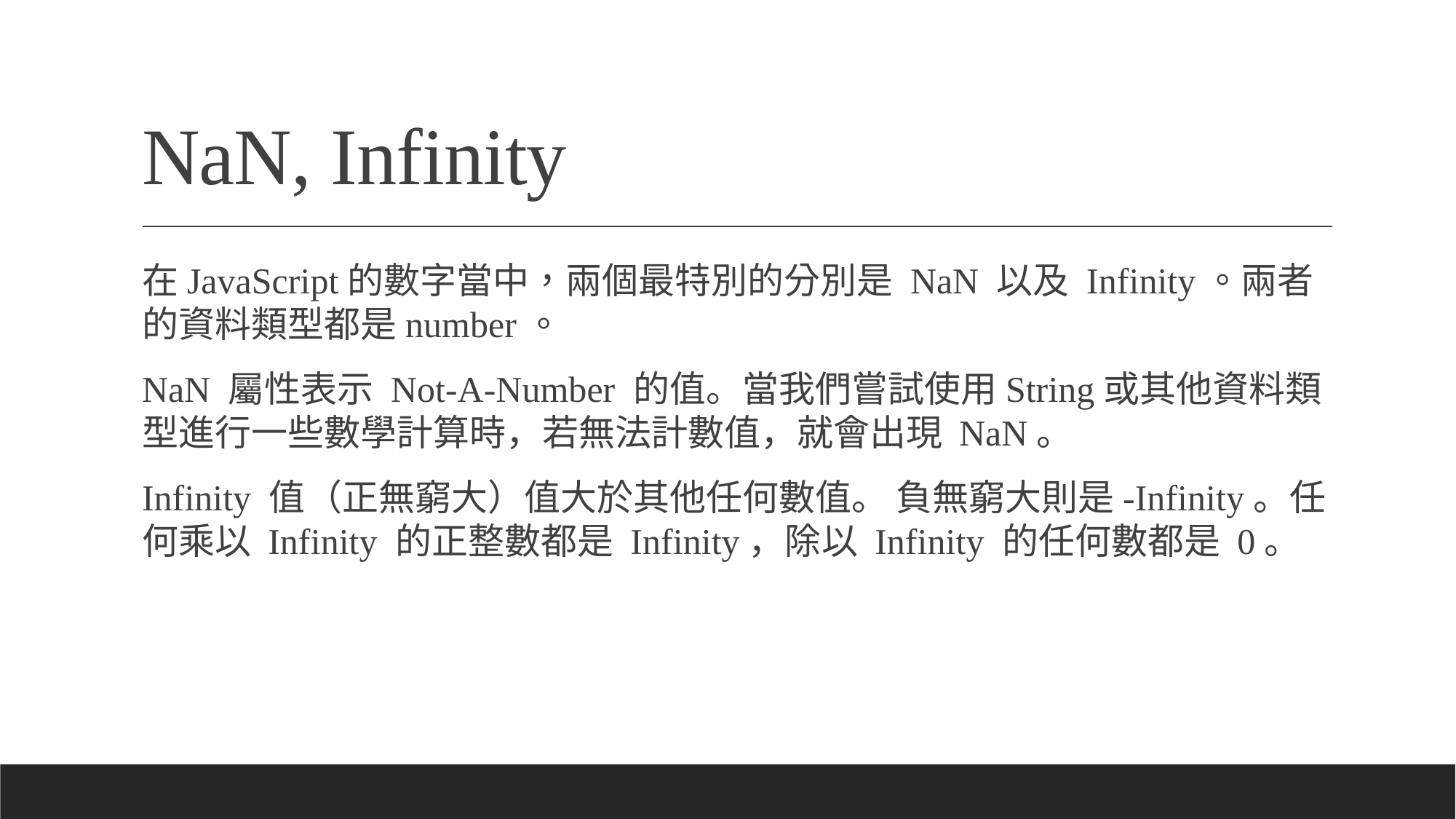

# NaN, Infinity
在JavaScript的數字當中，兩個最特別的分別是 NaN 以及 Infinity。兩者的資料類型都是number。
NaN 屬性表示 Not-A-Number 的值。當我們嘗試使用String或其他資料類型進行一些數學計算時，若無法計數值，就會出現 NaN。
Infinity 值（正無窮大）值大於其他任何數值。 負無窮大則是-Infinity。任何乘以 Infinity 的正整數都是 Infinity，除以 Infinity 的任何數都是 0。